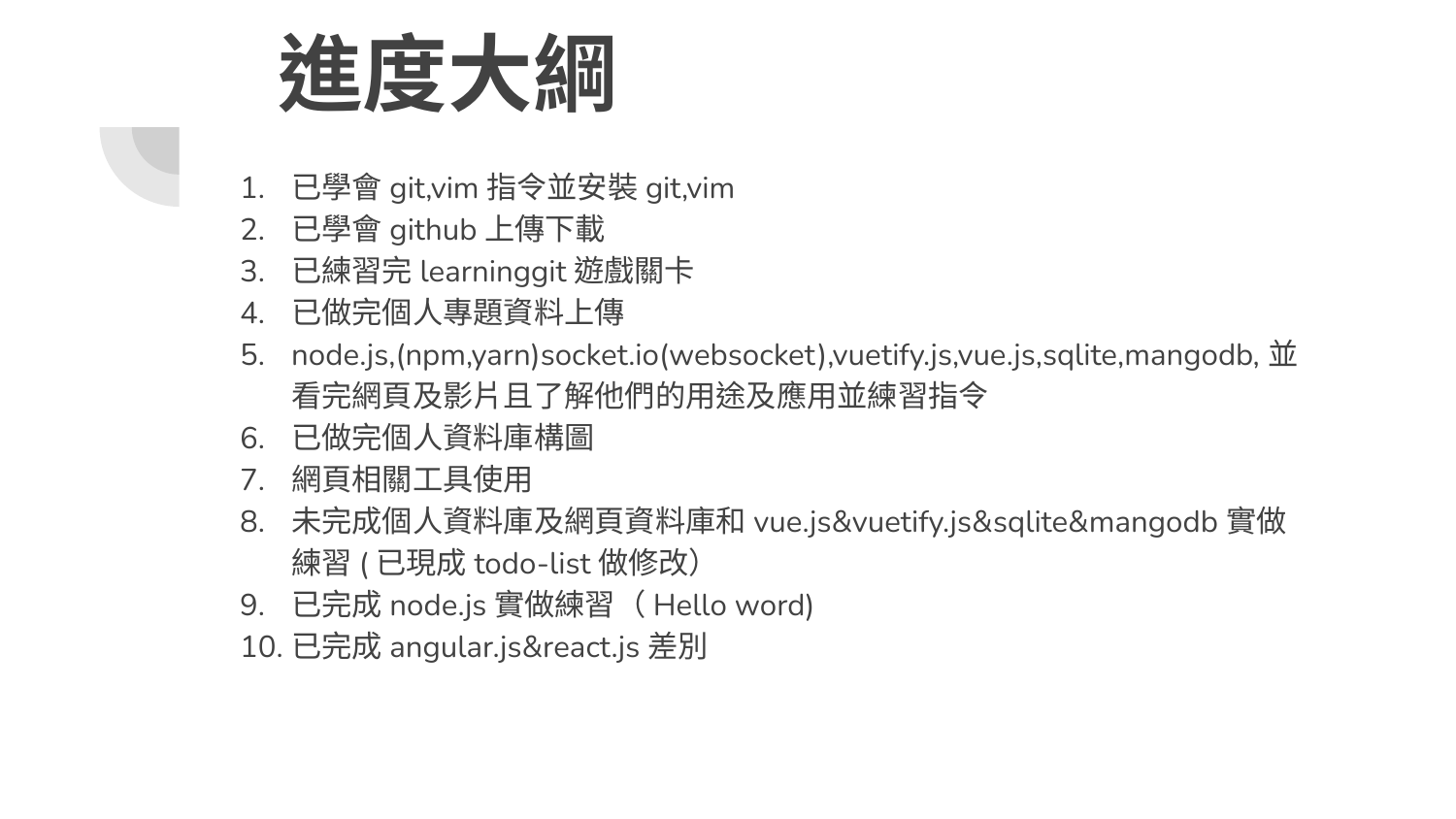

# 進度大綱
已學會git,vim指令並安裝git,vim
已學會github上傳下載
已練習完learninggit遊戲關卡
已做完個人專題資料上傳
node.js,(npm,yarn)socket.io(websocket),vuetify.js,vue.js,sqlite,mangodb,並看完網頁及影片且了解他們的用途及應用並練習指令
已做完個人資料庫構圖
網頁相關工具使用
未完成個人資料庫及網頁資料庫和vue.js&vuetify.js&sqlite&mangodb實做練習(已現成todo-list做修改）
已完成node.js實做練習（Hello word)
已完成angular.js&react.js差別